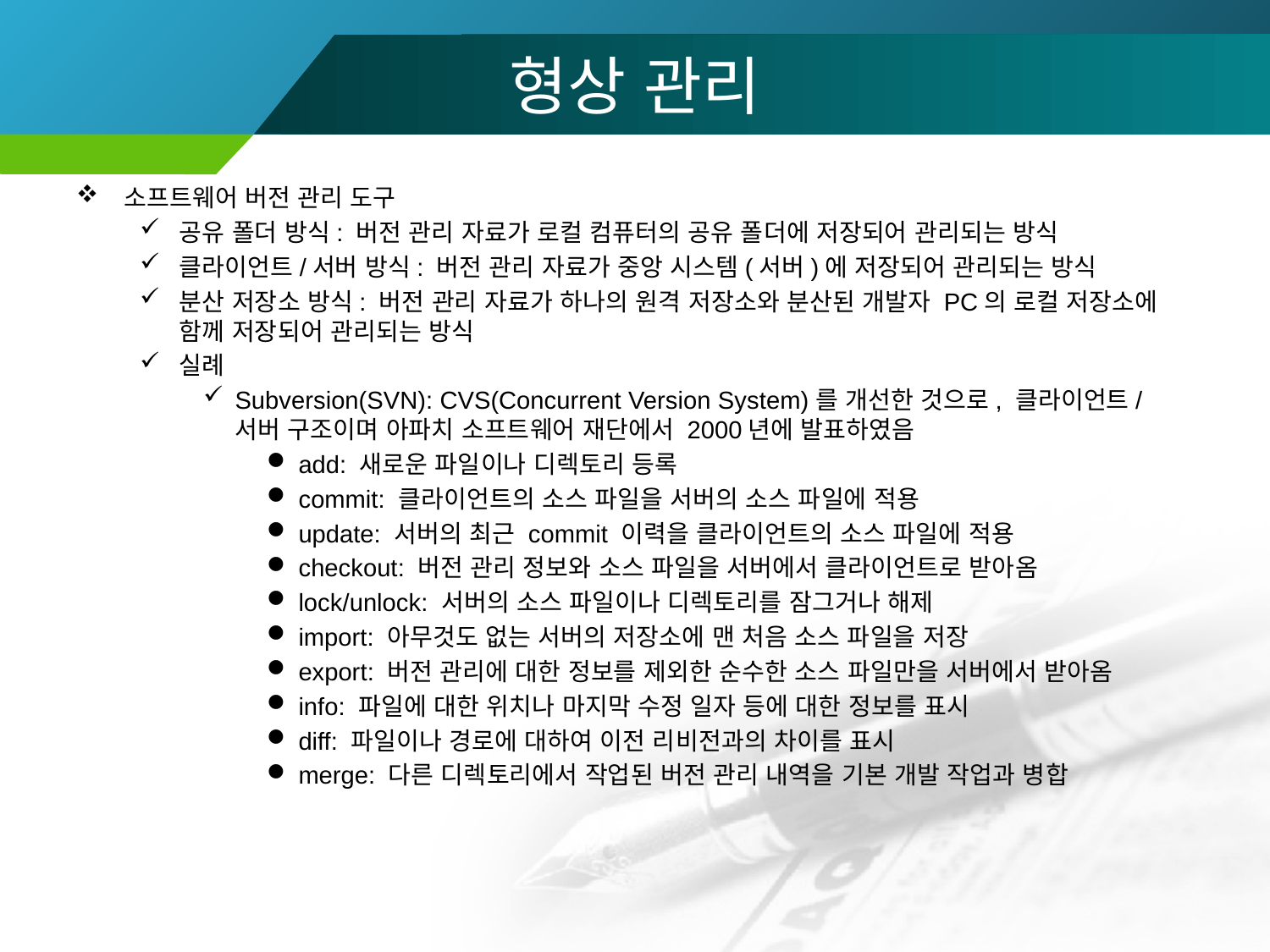

# 형상 관리
소프트웨어 버전 관리 도구
공유 폴더 방식: 버전 관리 자료가 로컬 컴퓨터의 공유 폴더에 저장되어 관리되는 방식
클라이언트/서버 방식: 버전 관리 자료가 중앙 시스템(서버)에 저장되어 관리되는 방식
분산 저장소 방식: 버전 관리 자료가 하나의 원격 저장소와 분산된 개발자 PC의 로컬 저장소에 함께 저장되어 관리되는 방식
실례
Subversion(SVN): CVS(Concurrent Version System)를 개선한 것으로, 클라이언트/서버 구조이며 아파치 소프트웨어 재단에서 2000년에 발표하였음
add: 새로운 파일이나 디렉토리 등록
commit: 클라이언트의 소스 파일을 서버의 소스 파일에 적용
update: 서버의 최근 commit 이력을 클라이언트의 소스 파일에 적용
checkout: 버전 관리 정보와 소스 파일을 서버에서 클라이언트로 받아옴
lock/unlock: 서버의 소스 파일이나 디렉토리를 잠그거나 해제
import: 아무것도 없는 서버의 저장소에 맨 처음 소스 파일을 저장
export: 버전 관리에 대한 정보를 제외한 순수한 소스 파일만을 서버에서 받아옴
info: 파일에 대한 위치나 마지막 수정 일자 등에 대한 정보를 표시
diff: 파일이나 경로에 대하여 이전 리비전과의 차이를 표시
merge: 다른 디렉토리에서 작업된 버전 관리 내역을 기본 개발 작업과 병합